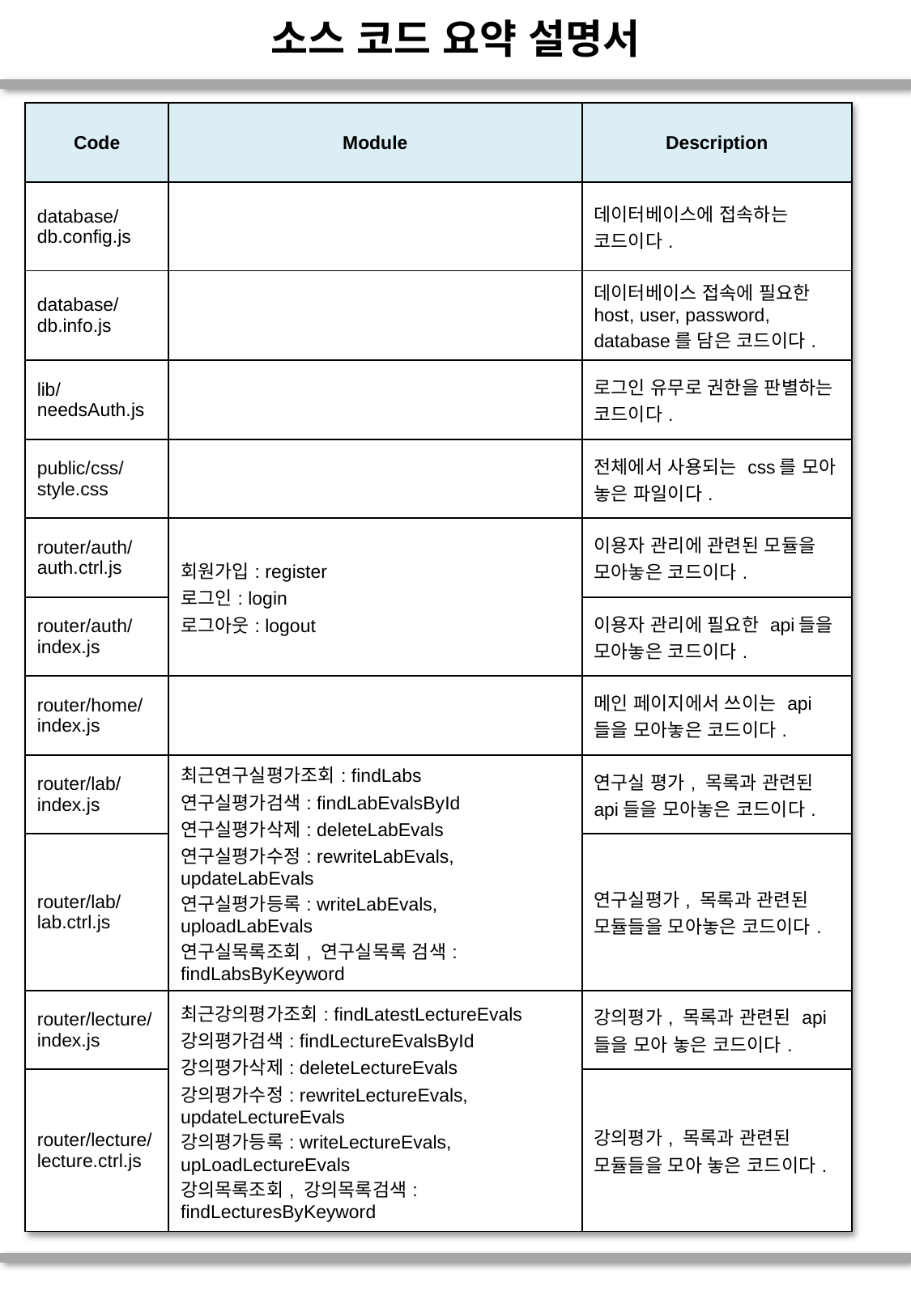

# 소스 코드 요약 설명서
| Code | Module | Description |
| --- | --- | --- |
| database/db.config.js |  | 데이터베이스에 접속하는 코드이다. |
| database/db.info.js |  | 데이터베이스 접속에 필요한 host, user, password, database를 담은 코드이다. |
| lib/needsAuth.js |  | 로그인 유무로 권한을 판별하는 코드이다. |
| public/css/style.css |  | 전체에서 사용되는 css를 모아 놓은 파일이다. |
| router/auth/auth.ctrl.js | 회원가입: register 로그인: login 로그아웃: logout | 이용자 관리에 관련된 모듈을 모아놓은 코드이다. |
| router/auth/index.js |  | 이용자 관리에 필요한 api들을 모아놓은 코드이다. |
| router/home/index.js |  | 메인 페이지에서 쓰이는 api들을 모아놓은 코드이다. |
| router/lab/index.js | 최근연구실평가조회: findLabs 연구실평가검색: findLabEvalsById 연구실평가삭제: deleteLabEvals 연구실평가수정: rewriteLabEvals, updateLabEvals 연구실평가등록: writeLabEvals, uploadLabEvals 연구실목록조회, 연구실목록 검색: findLabsByKeyword | 연구실 평가, 목록과 관련된 api들을 모아놓은 코드이다. |
| router/lab/lab.ctrl.js |  | 연구실평가, 목록과 관련된 모듈들을 모아놓은 코드이다. |
| router/lecture/index.js | 최근강의평가조회: findLatestLectureEvals 강의평가검색: findLectureEvalsById 강의평가삭제: deleteLectureEvals 강의평가수정: rewriteLectureEvals, updateLectureEvals 강의평가등록: writeLectureEvals, upLoadLectureEvals 강의목록조회, 강의목록검색: findLecturesByKeyword | 강의평가, 목록과 관련된 api들을 모아 놓은 코드이다. |
| router/lecture/lecture.ctrl.js |  | 강의평가, 목록과 관련된 모듈들을 모아 놓은 코드이다. |